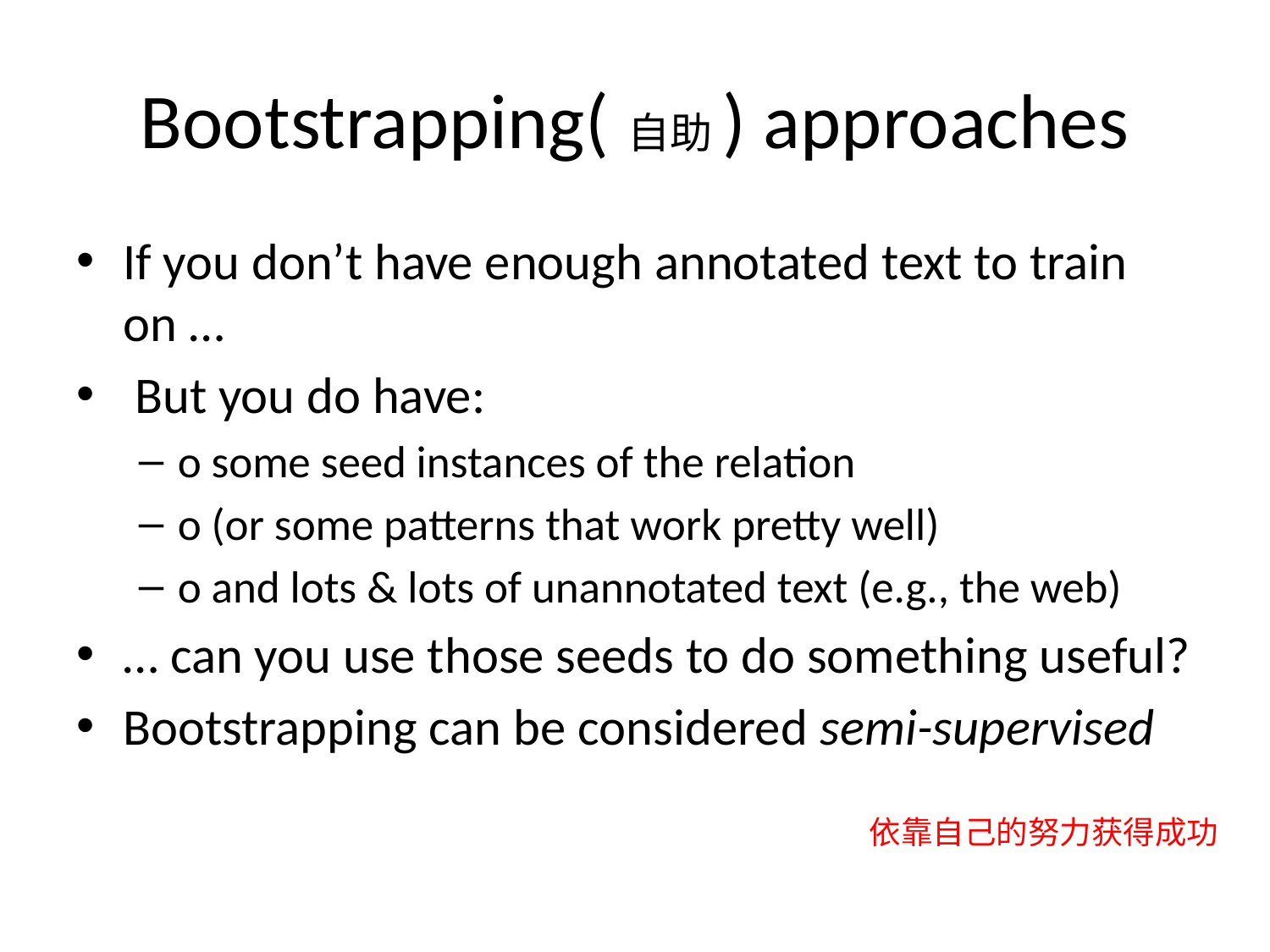

# Bootstrapping(自助) approaches
If you don’t have enough annotated text to train on …
 But you do have:
o some seed instances of the relation
o (or some patterns that work pretty well)
o and lots & lots of unannotated text (e.g., the web)
… can you use those seeds to do something useful?
Bootstrapping can be considered semi-supervised
依靠自己的努力获得成功